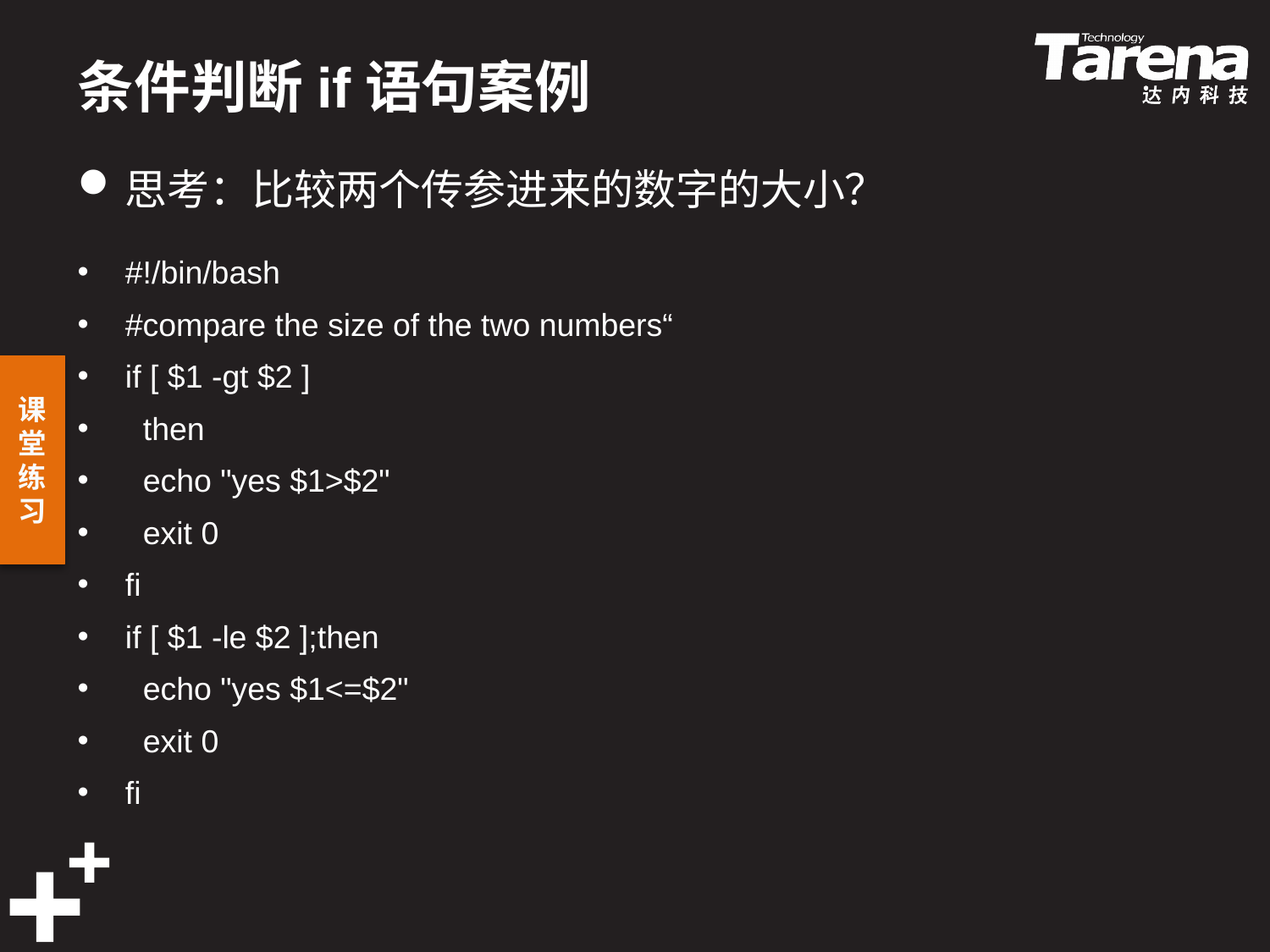

# 条件判断if语句案例
思考：比较两个传参进来的数字的大小？
#!/bin/bash
#compare the size of the two numbers“
if [ $1 -gt $2 ]
  then
  echo "yes $1>$2"
  exit 0
fi
if [ $1 -le $2 ];then
  echo "yes $1<=$2"
  exit 0
fi